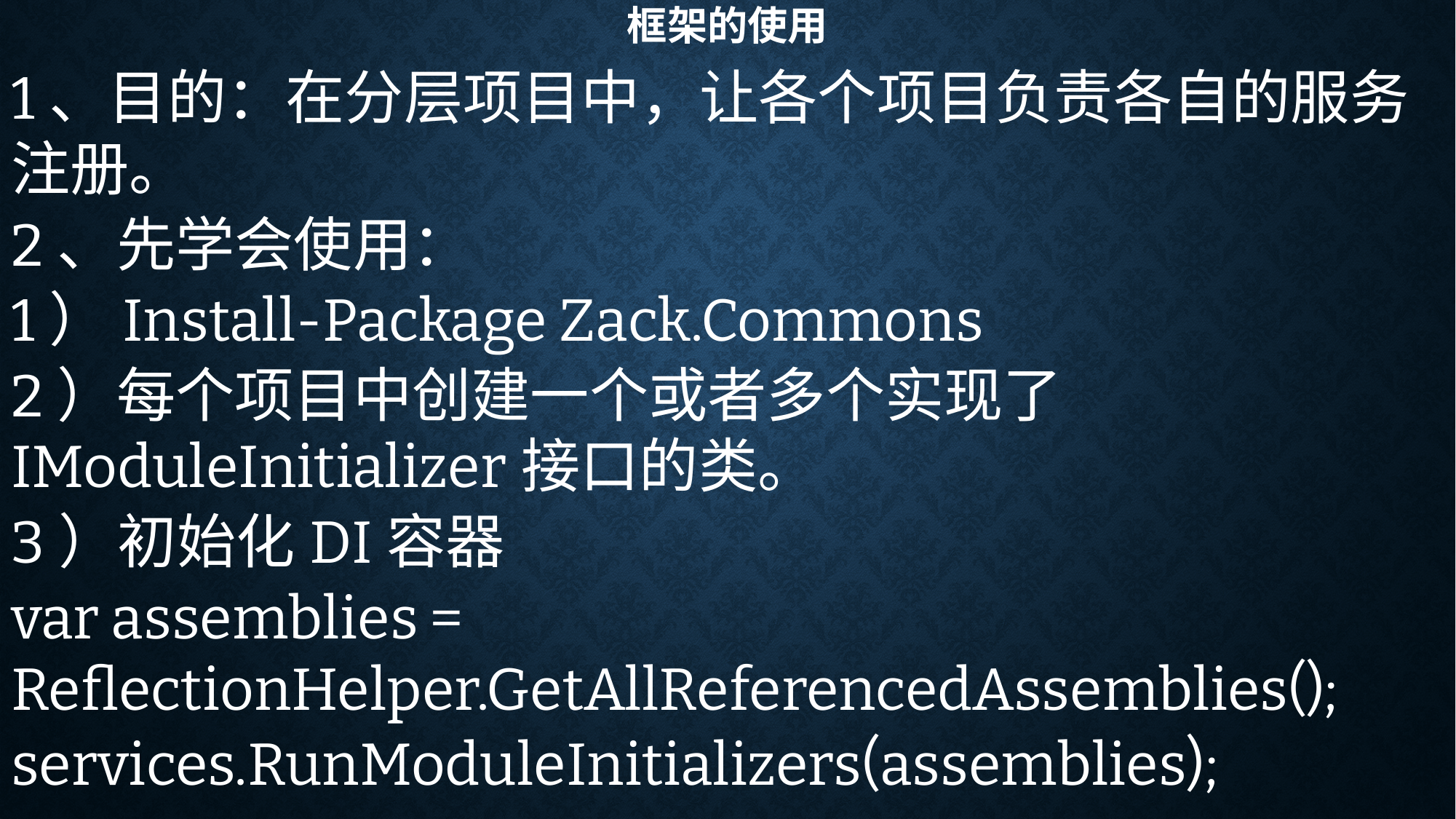

# 框架的使用
1、目的：在分层项目中，让各个项目负责各自的服务注册。
2、先学会使用：
1）Install-Package Zack.Commons
2）每个项目中创建一个或者多个实现了IModuleInitializer接口的类。
3）初始化DI容器
var assemblies = ReflectionHelper.GetAllReferencedAssemblies();
services.RunModuleInitializers(assemblies);